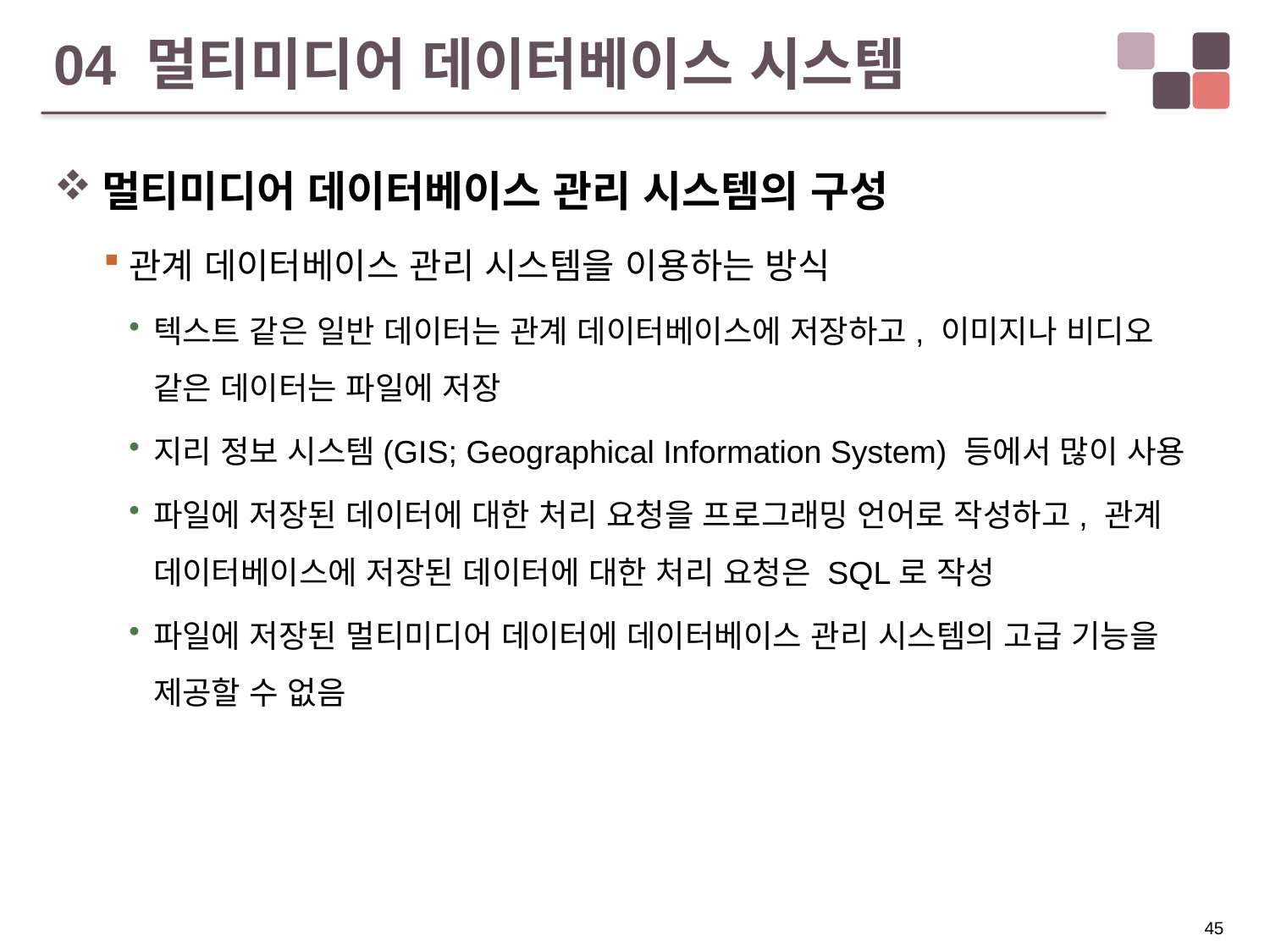

# 04 멀티미디어 데이터베이스 시스템
멀티미디어 데이터베이스 관리 시스템의 구성
관계 데이터베이스 관리 시스템을 이용하는 방식
텍스트 같은 일반 데이터는 관계 데이터베이스에 저장하고, 이미지나 비디오
같은 데이터는 파일에 저장
지리 정보 시스템(GIS; Geographical Information System) 등에서 많이 사용
파일에 저장된 데이터에 대한 처리 요청을 프로그래밍 언어로 작성하고, 관계 데이터베이스에 저장된 데이터에 대한 처리 요청은 SQL로 작성
파일에 저장된 멀티미디어 데이터에 데이터베이스 관리 시스템의 고급 기능을 제공할 수 없음